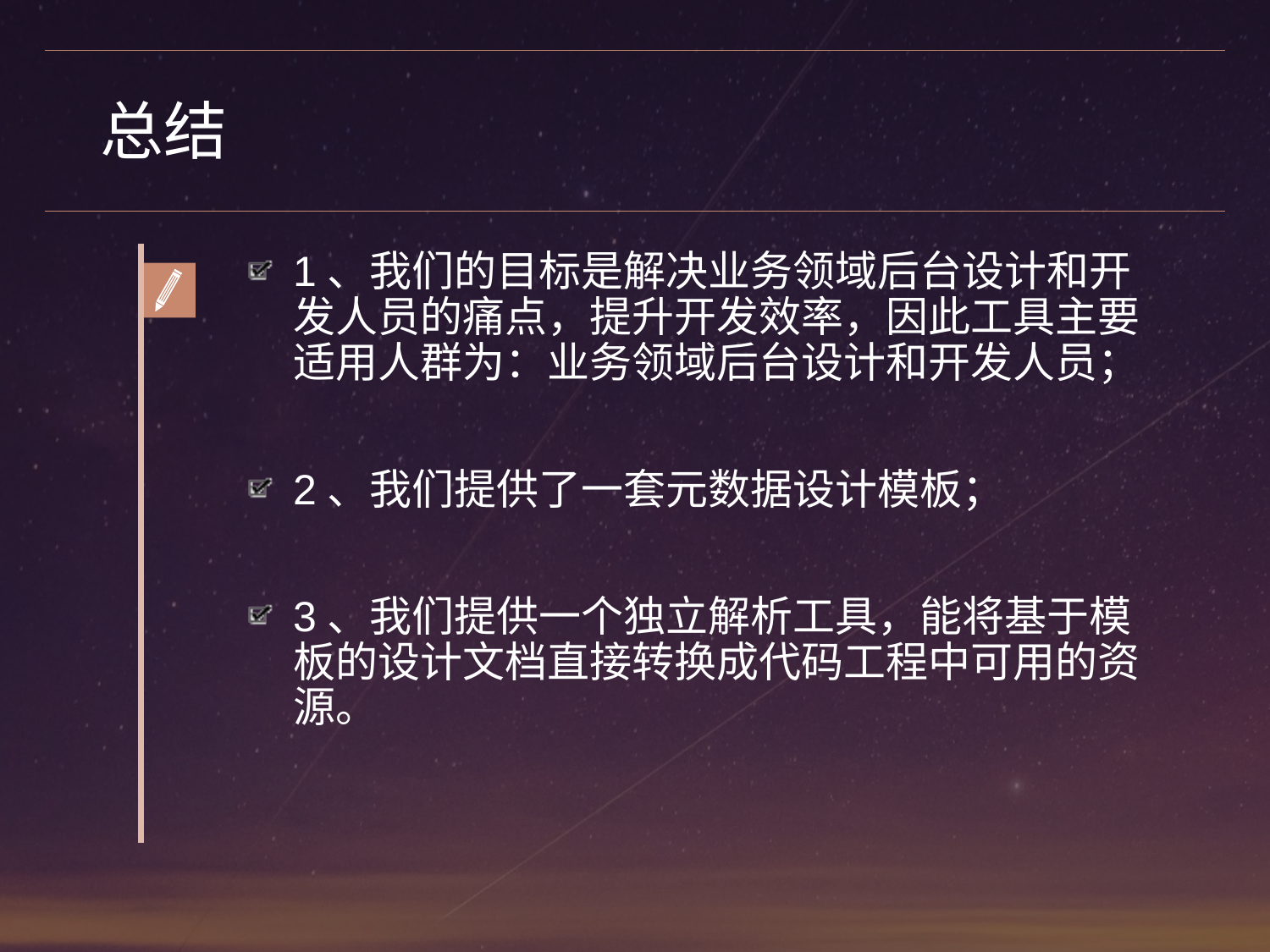

# 总结
1、我们的目标是解决业务领域后台设计和开发人员的痛点，提升开发效率，因此工具主要适用人群为：业务领域后台设计和开发人员；

2、我们提供了一套元数据设计模板；

3、我们提供一个独立解析工具，能将基于模板的设计文档直接转换成代码工程中可用的资源。